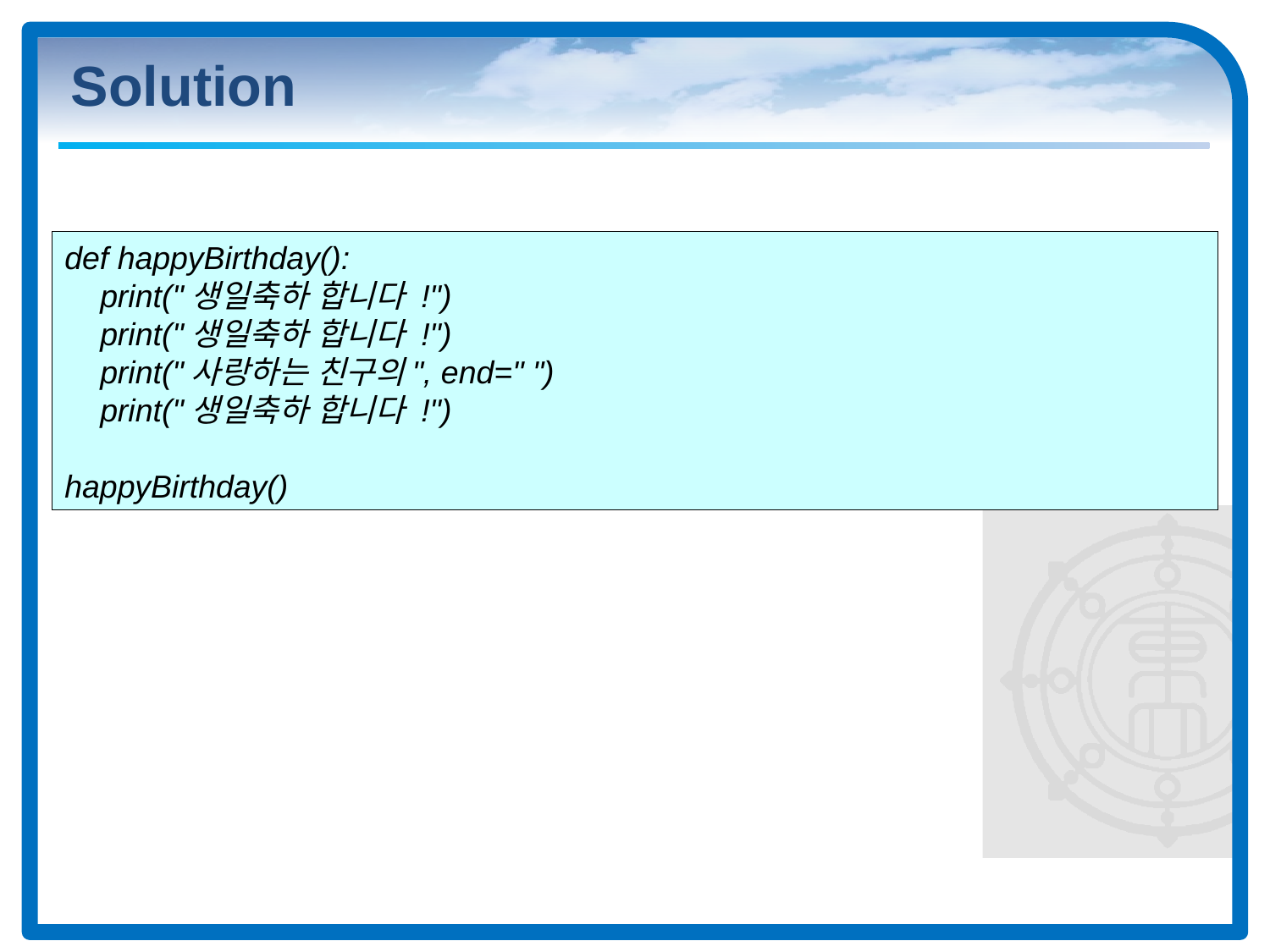

# Solution
def happyBirthday():
    print("생일축하 합니다 !")
    print("생일축하 합니다 !")
    print("사랑하는 친구의", end=" ")
    print("생일축하 합니다 !")

happyBirthday()